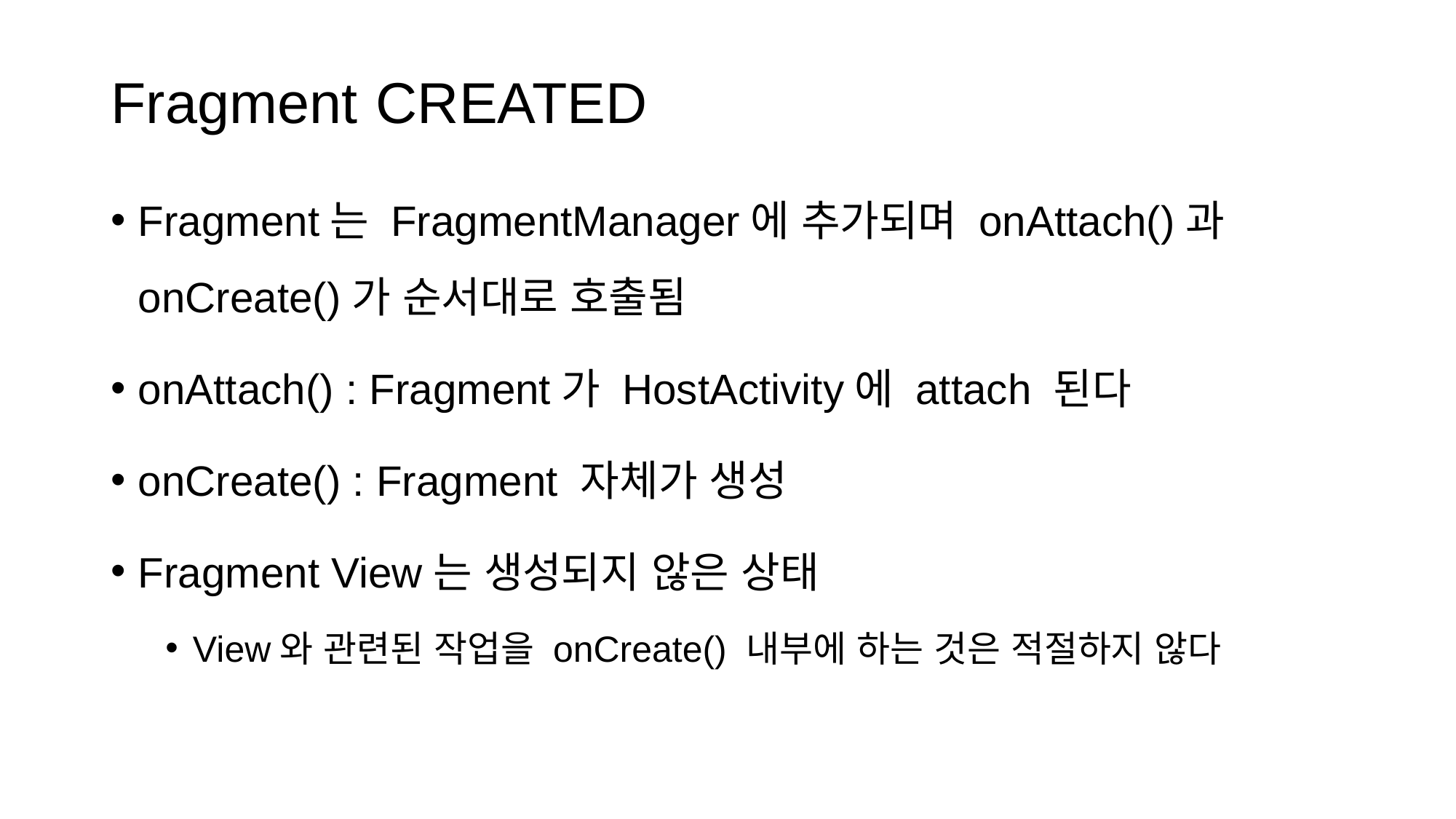

# Fragment CREATED
Fragment는 FragmentManager에 추가되며 onAttach()과 onCreate()가 순서대로 호출됨
onAttach() : Fragment가 HostActivity에 attach 된다
onCreate() : Fragment 자체가 생성
Fragment View는 생성되지 않은 상태
View와 관련된 작업을 onCreate() 내부에 하는 것은 적절하지 않다